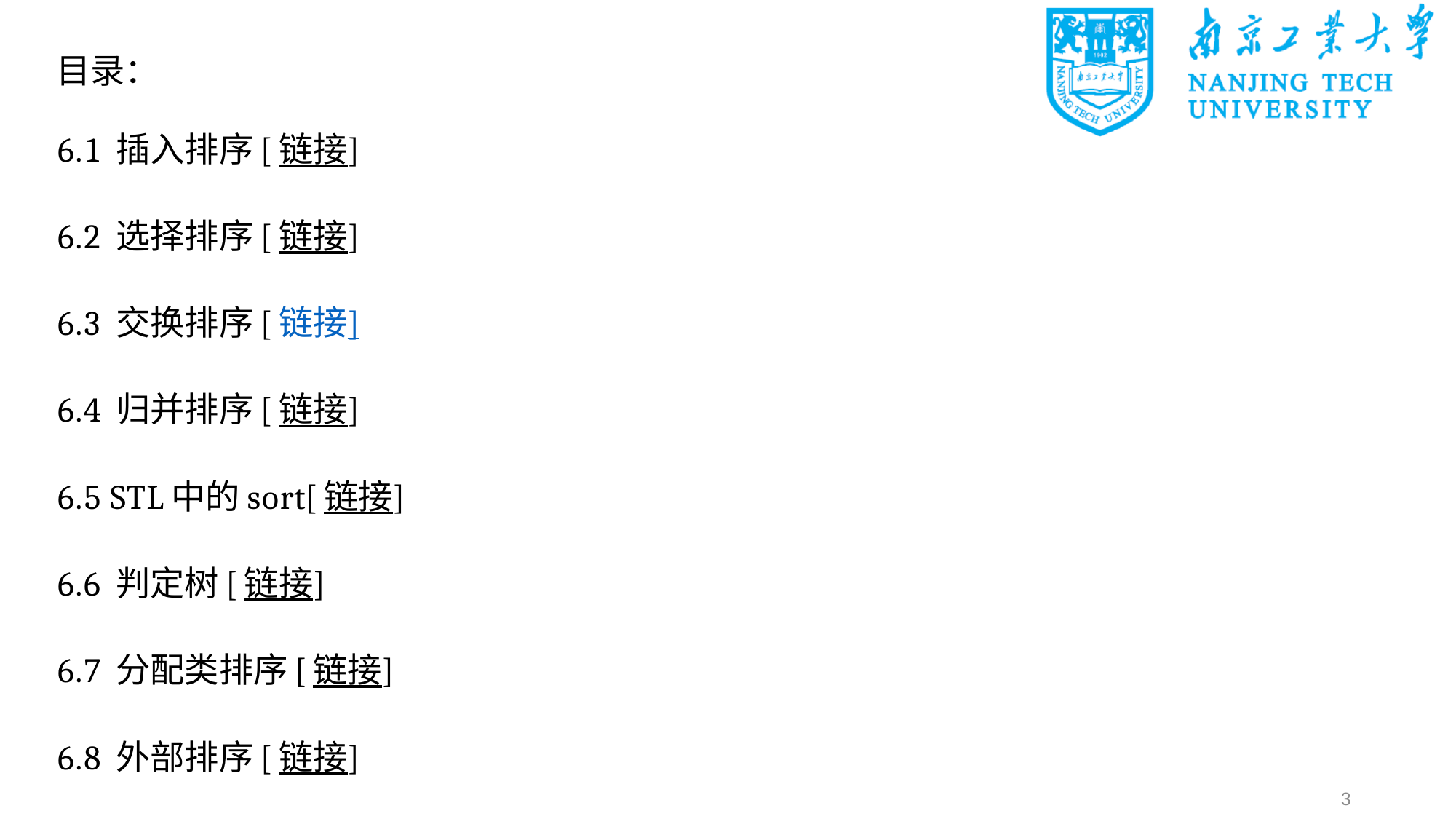

目录：
6.1 插入排序[链接]
6.2 选择排序[链接]
6.3 交换排序[链接]
6.4 归并排序[链接]
6.5 STL中的sort[链接]
6.6 判定树[链接]
6.7 分配类排序[链接]
6.8 外部排序[链接]
3